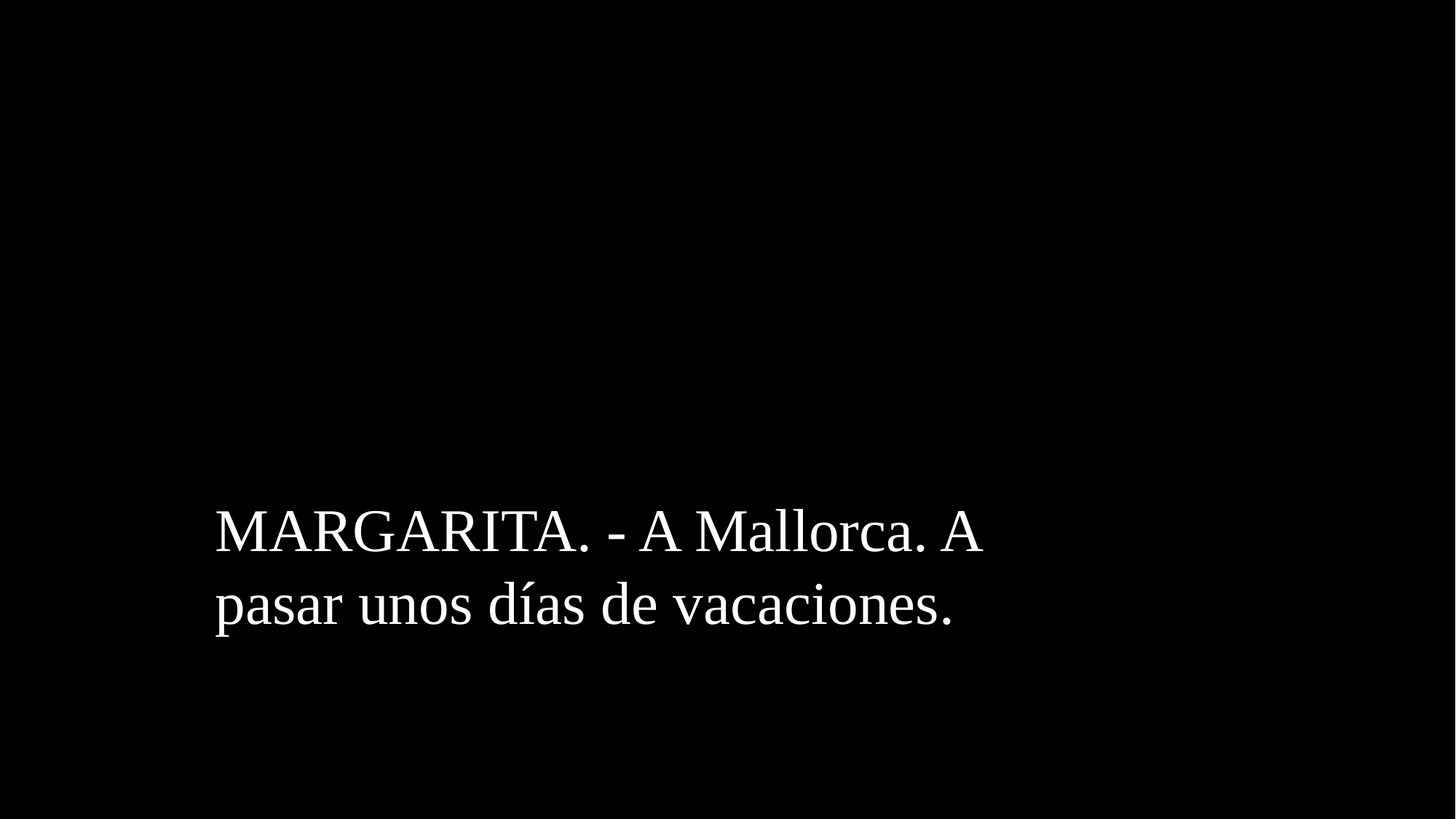

MARGARITA. - A Mallorca. A pasar unos días de vacaciones.

マルガリータ: 数日休暇を過ごすためにマヨルカ島へ...